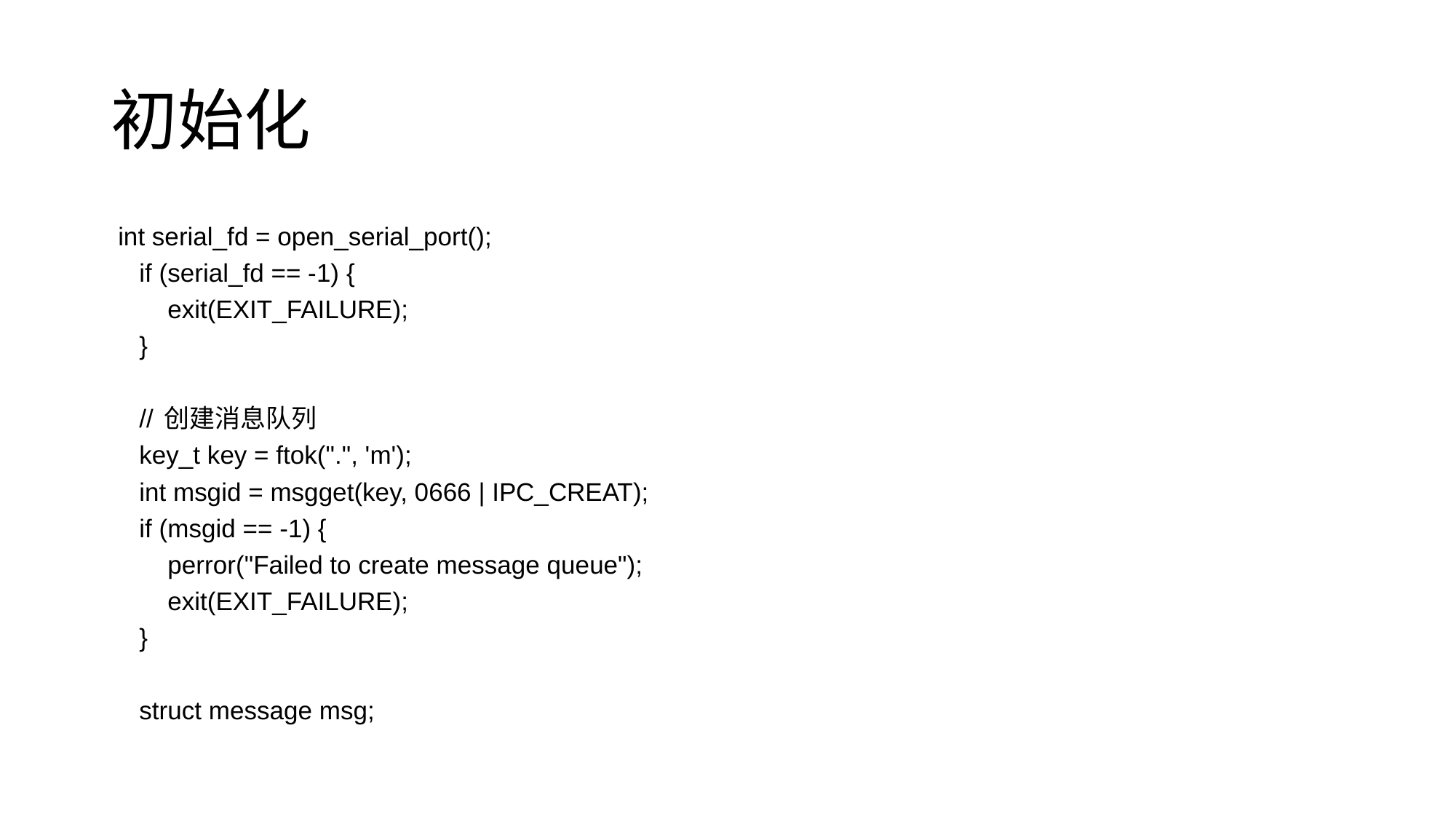

# 初始化
 int serial_fd = open_serial_port();
    if (serial_fd == -1) {
        exit(EXIT_FAILURE);
    }

    // 创建消息队列
    key_t key = ftok(".", 'm');
    int msgid = msgget(key, 0666 | IPC_CREAT);
    if (msgid == -1) {
        perror("Failed to create message queue");
        exit(EXIT_FAILURE);
    }

    struct message msg;